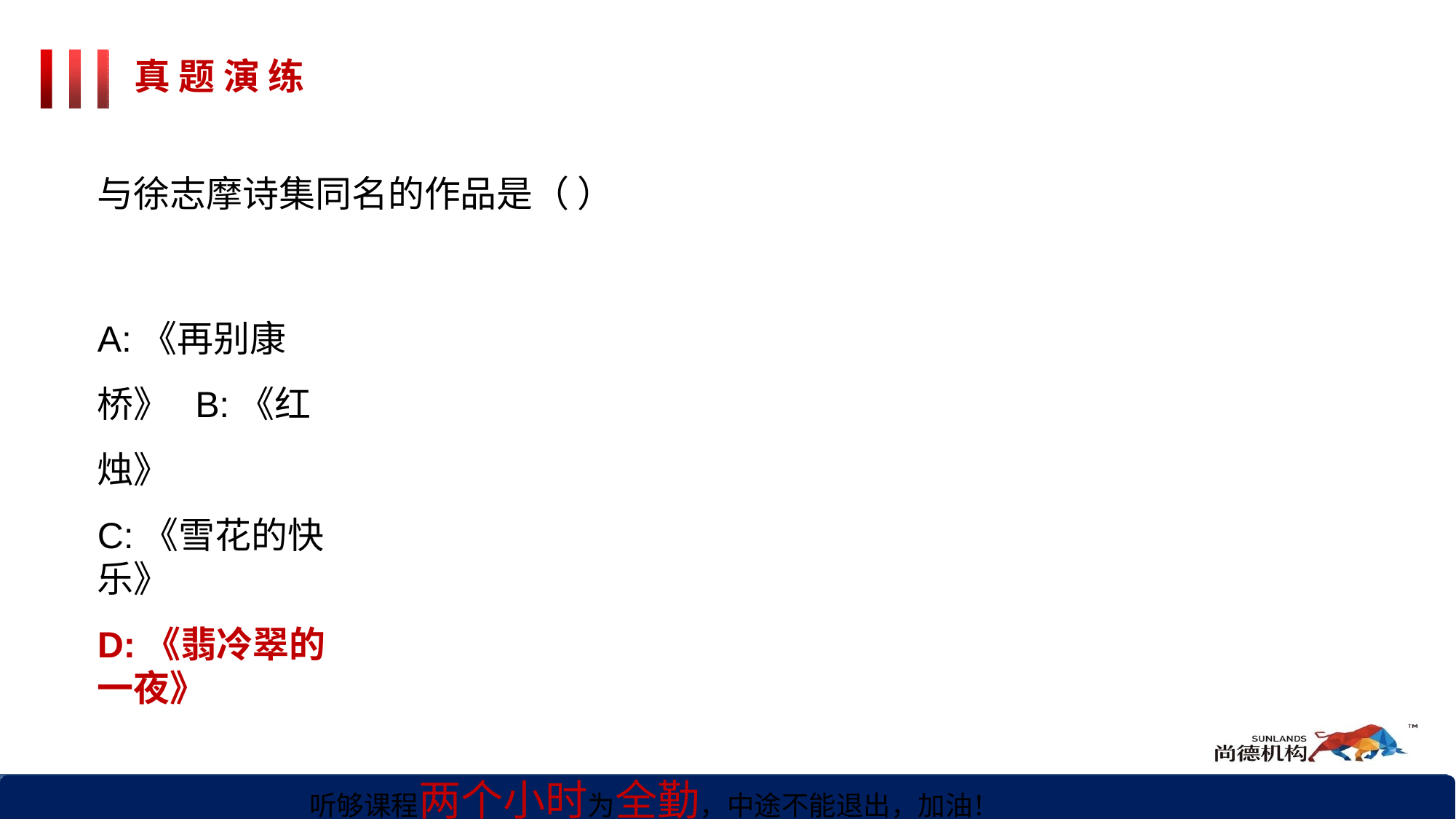

# 真 题 演 练
与徐志摩诗集同名的作品是（ ）

A:《再别康桥》  B:《红烛》
C:《雪花的快乐》
D:《翡冷翠的一夜》

听够课程两个小时为全勤，中途不能退出，加油！